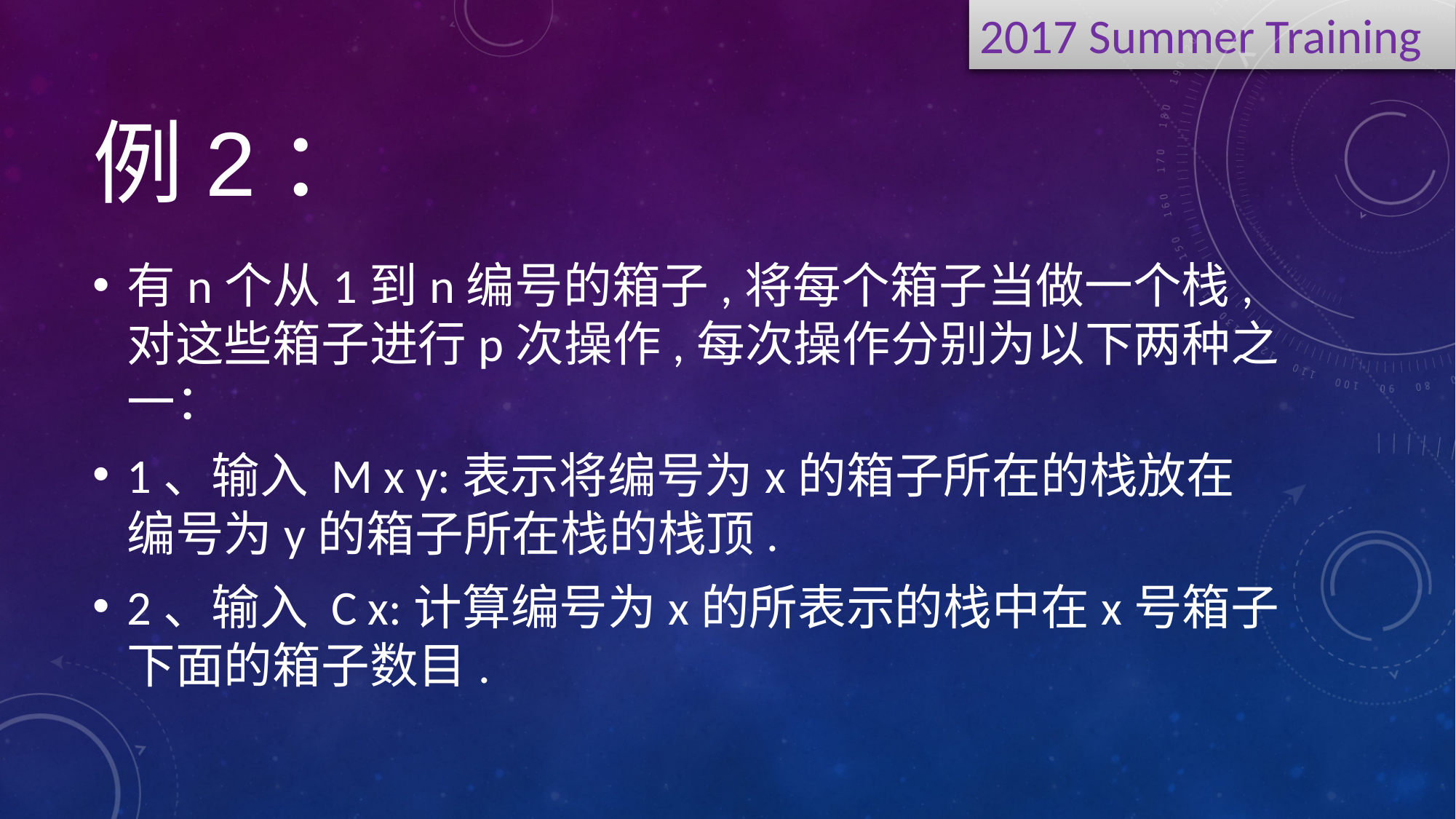

# 例2：
有n个从1到n编号的箱子,将每个箱子当做一个栈,对这些箱子进行p次操作,每次操作分别为以下两种之一：
1、输入 M x y:表示将编号为x的箱子所在的栈放在编号为y的箱子所在栈的栈顶.
2、输入 C x:计算编号为x的所表示的栈中在x号箱子下面的箱子数目.